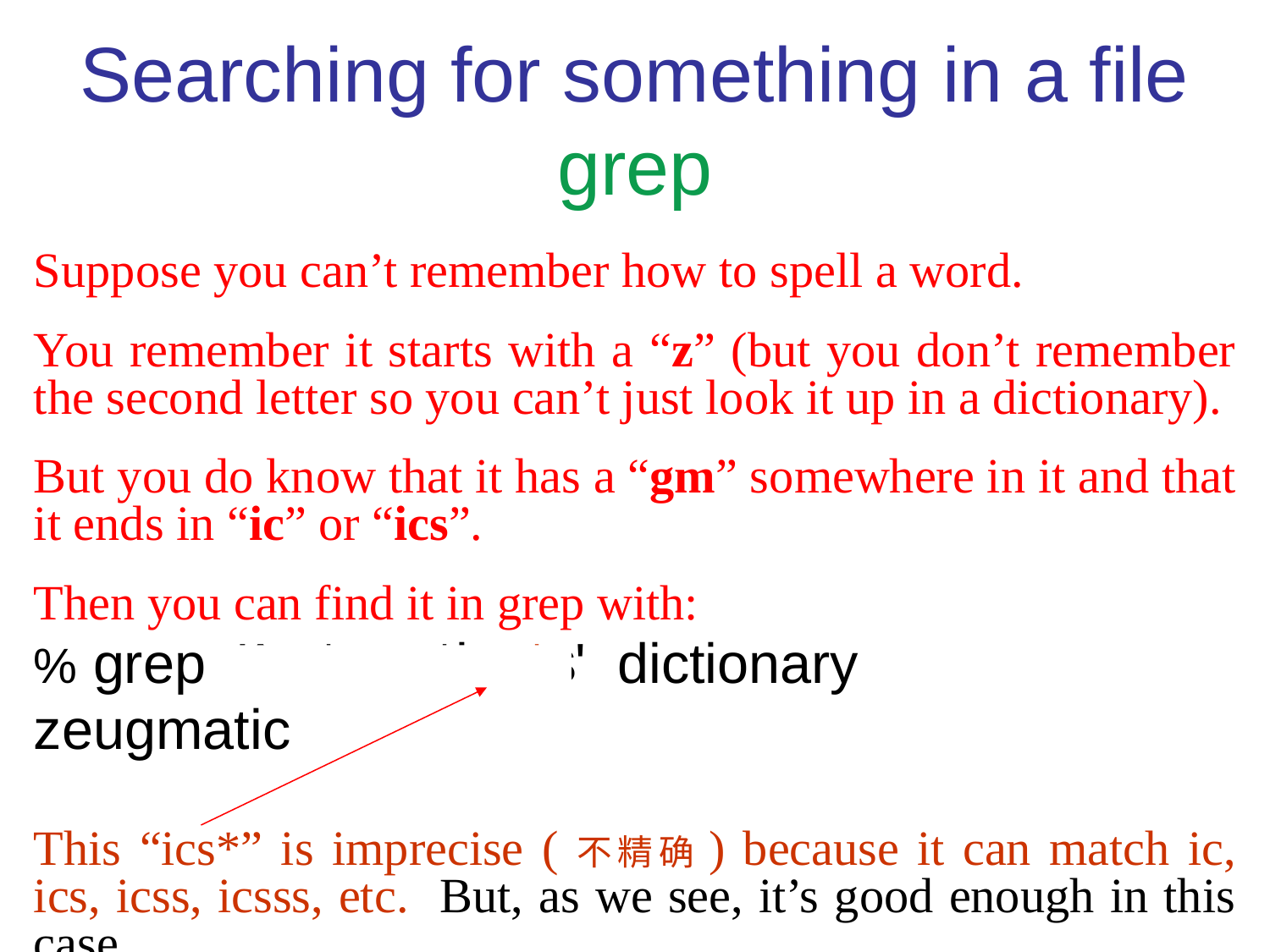

# Searching for something in a file grep
Suppose you can’t remember how to spell a word.
You remember it starts with a “z” (but you don’t remember the second letter so you can’t just look it up in a dictionary).
But you do know that it has a “gm” somewhere in it and that it ends in “ic” or “ics”.
Then you can find it in grep with:
% grep  '^z.*gm.*ics*$'  dictionary
zeugmatic

This “ics*” is imprecise (不精确) because it can match ic, ics, icss, icsss, etc.  But, as we see, it’s good enough in this case.